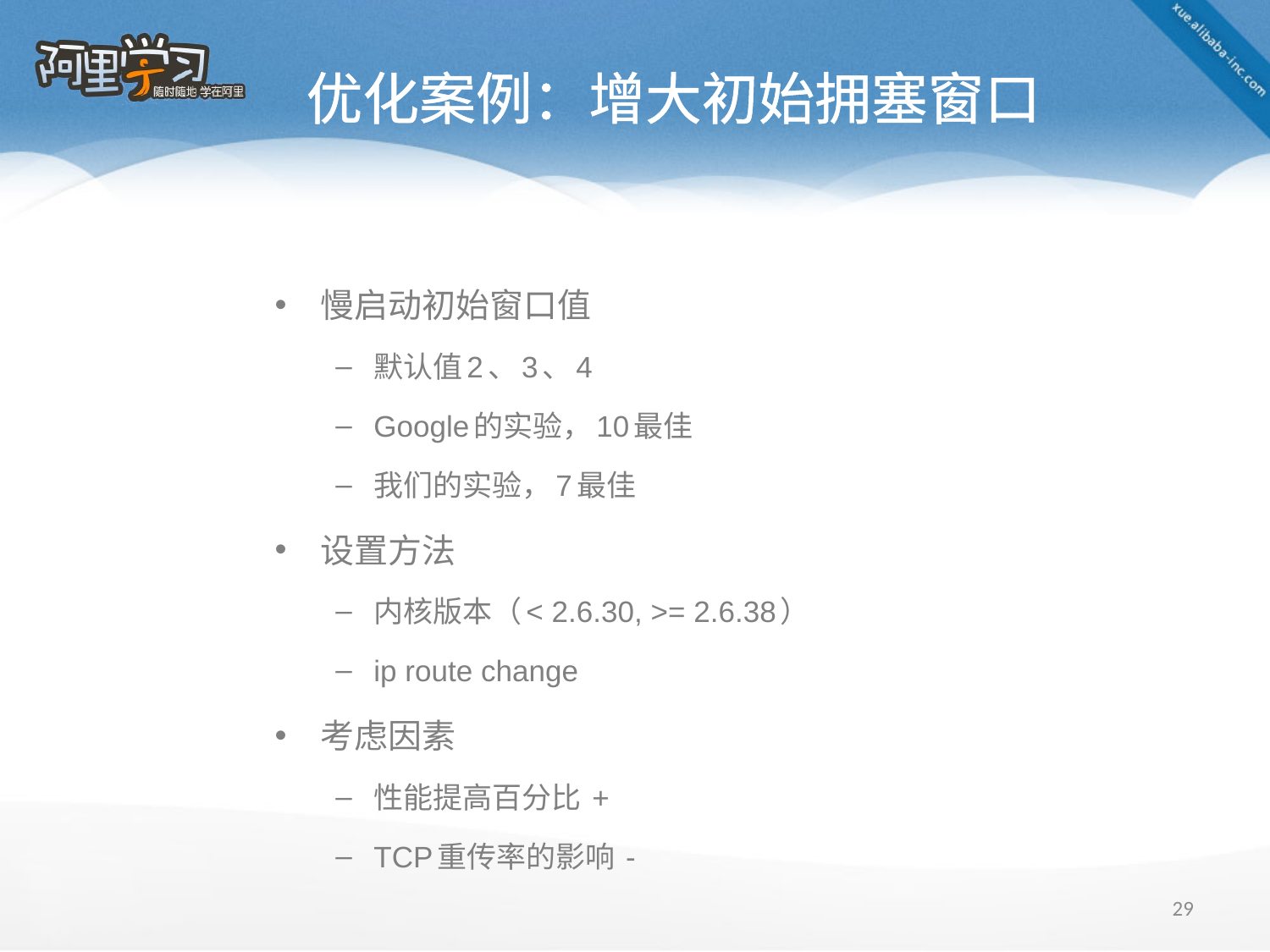

# 优化案例：增大初始拥塞窗口
慢启动初始窗口值
默认值2、3、4
Google的实验，10最佳
我们的实验，7最佳
设置方法
内核版本（< 2.6.30, >= 2.6.38）
ip route change
考虑因素
性能提高百分比 +
TCP重传率的影响 -
29